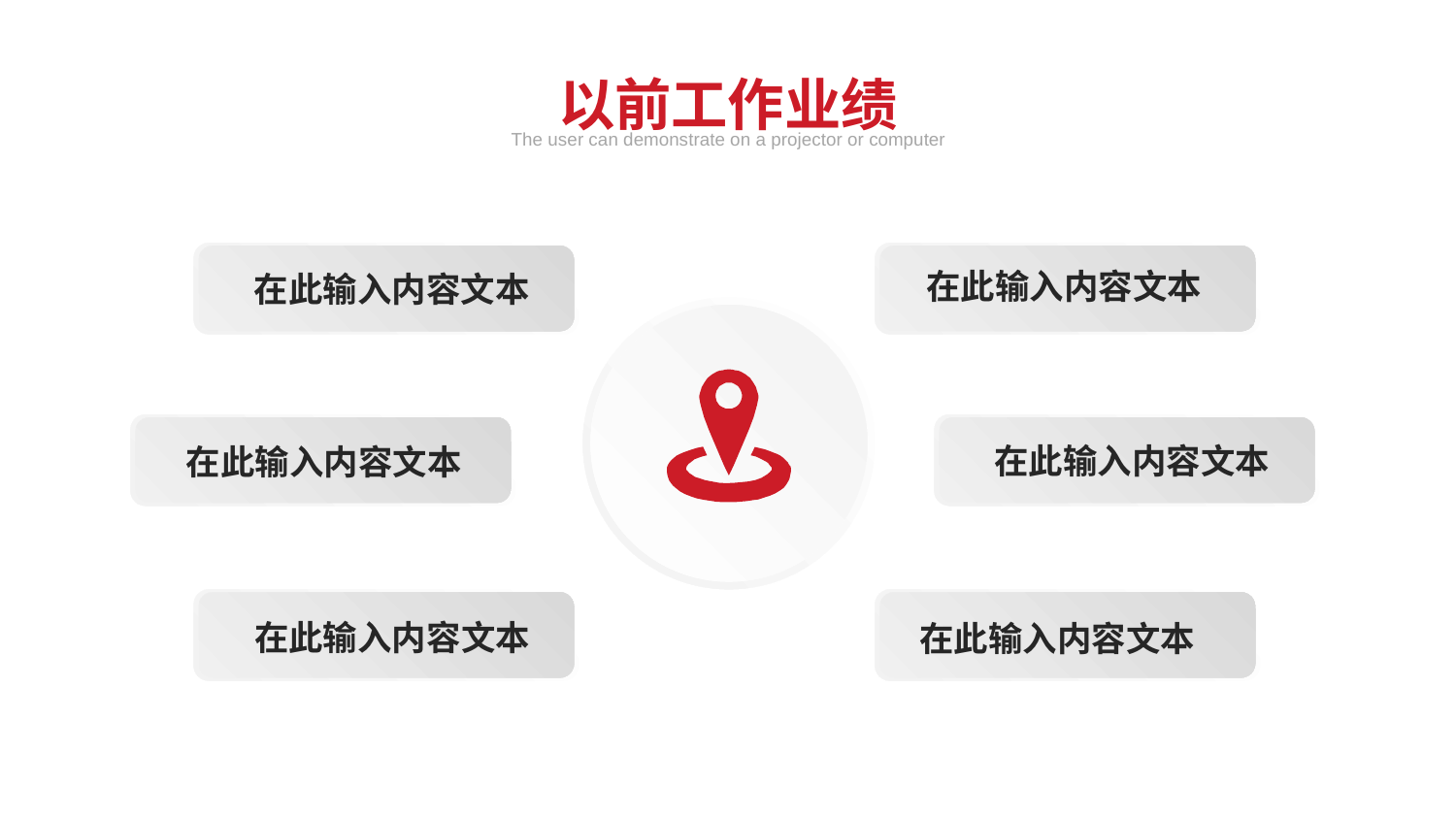

以前工作业绩
The user can demonstrate on a projector or computer

在此输入内容文本
在此输入内容文本

在此输入内容文本
在此输入内容文本

在此输入内容文本
在此输入内容文本